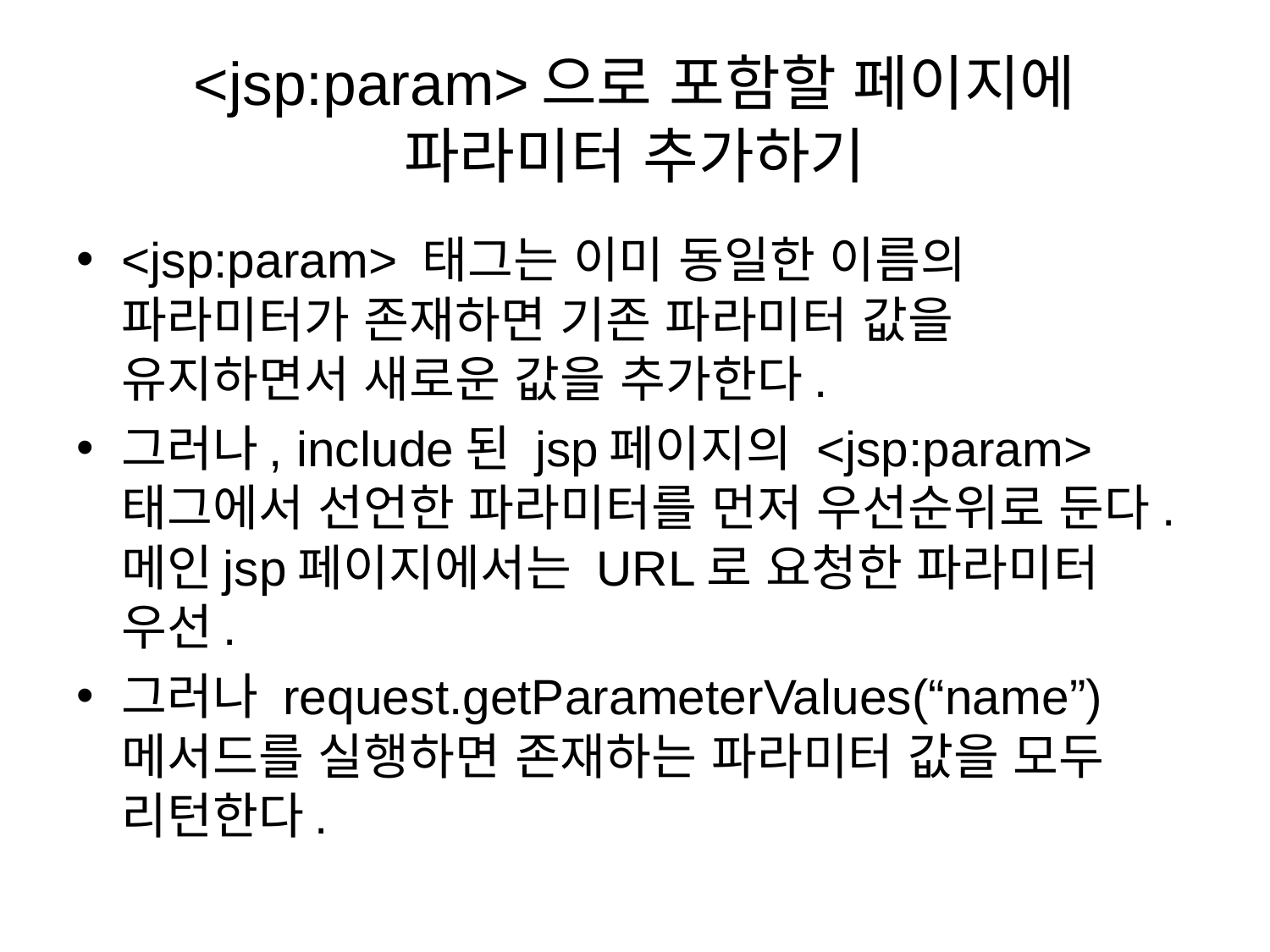

# <jsp:param>으로 포함할 페이지에 파라미터 추가하기
<jsp:param> 태그는 이미 동일한 이름의 파라미터가 존재하면 기존 파라미터 값을 유지하면서 새로운 값을 추가한다.
그러나, include된 jsp페이지의 <jsp:param> 태그에서 선언한 파라미터를 먼저 우선순위로 둔다. 메인jsp페이지에서는 URL로 요청한 파라미터 우선.
그러나 request.getParameterValues(“name”) 메서드를 실행하면 존재하는 파라미터 값을 모두 리턴한다.